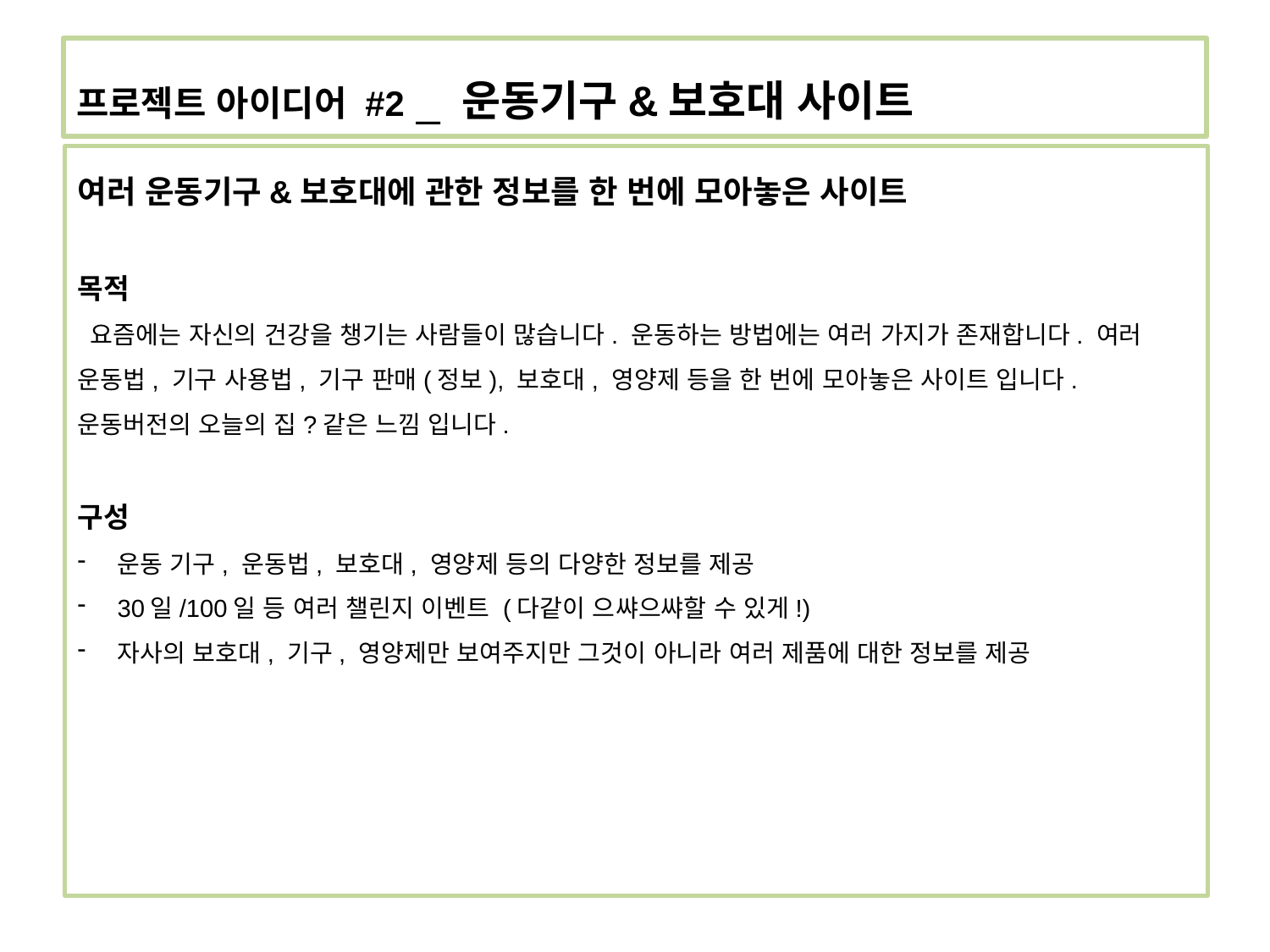

# 프로젝트 아이디어 #2 _ 운동기구&보호대 사이트
여러 운동기구&보호대에 관한 정보를 한 번에 모아놓은 사이트

목적
 요즘에는 자신의 건강을 챙기는 사람들이 많습니다. 운동하는 방법에는 여러 가지가 존재합니다. 여러 운동법, 기구 사용법, 기구 판매(정보), 보호대, 영양제 등을 한 번에 모아놓은 사이트 입니다. 운동버전의 오늘의 집?같은 느낌 입니다.

구성
운동 기구, 운동법, 보호대, 영양제 등의 다양한 정보를 제공
30일/100일 등 여러 챌린지 이벤트 (다같이 으쌰으쌰할 수 있게!)
자사의 보호대, 기구, 영양제만 보여주지만 그것이 아니라 여러 제품에 대한 정보를 제공